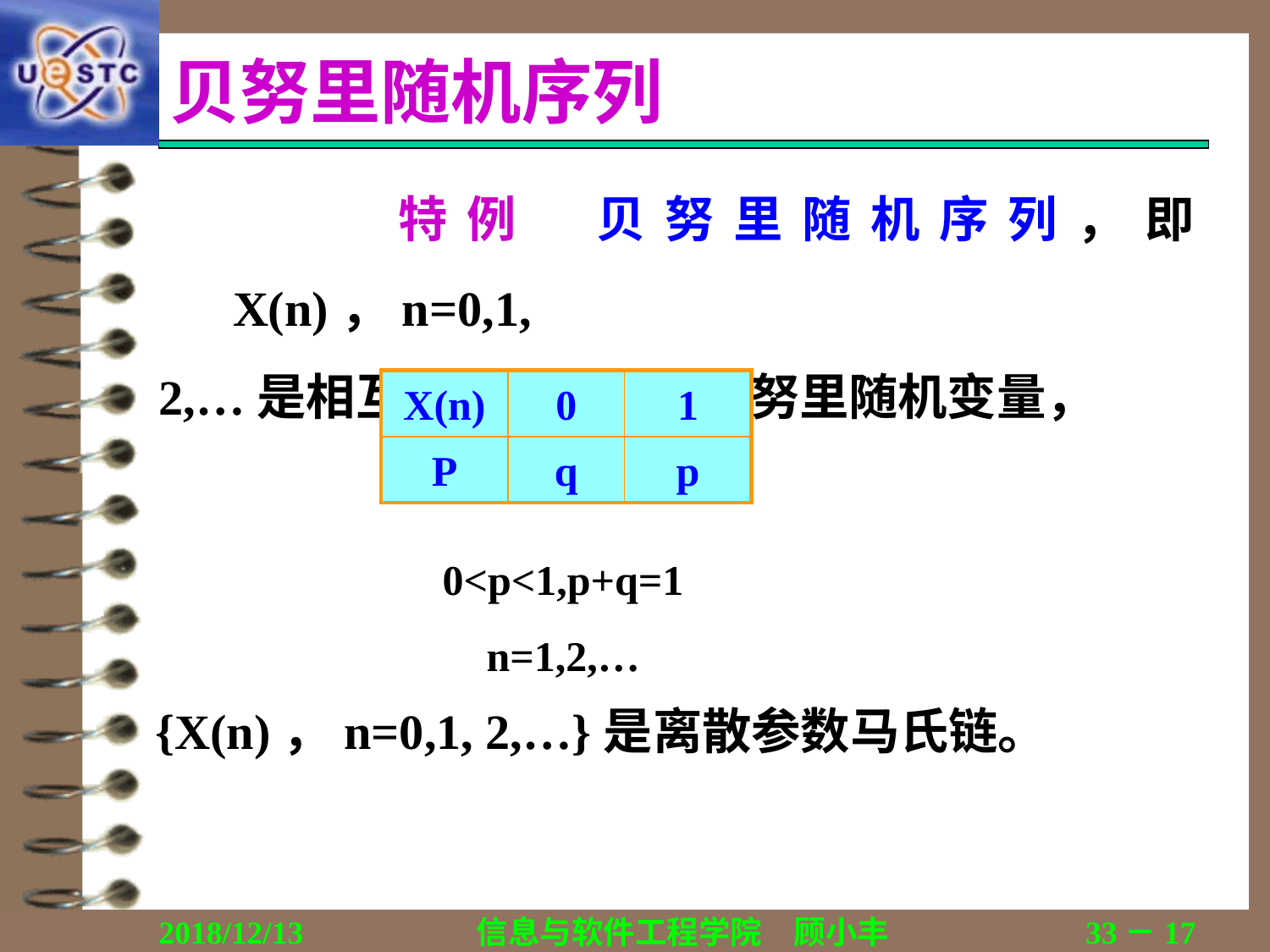

# 贝努里随机序列
		特例  贝努里随机序列，即X(n)，n=0,1,
2,…是相互独立同分布的贝努里随机变量，
| X(n) | 0 | 1 |
| --- | --- | --- |
| P | q | p |
0<p<1,p+q=1
n=1,2,…
{X(n)，n=0,1, 2,…}是离散参数马氏链。
2018/12/13
信息与软件工程学院　顾小丰
33－17